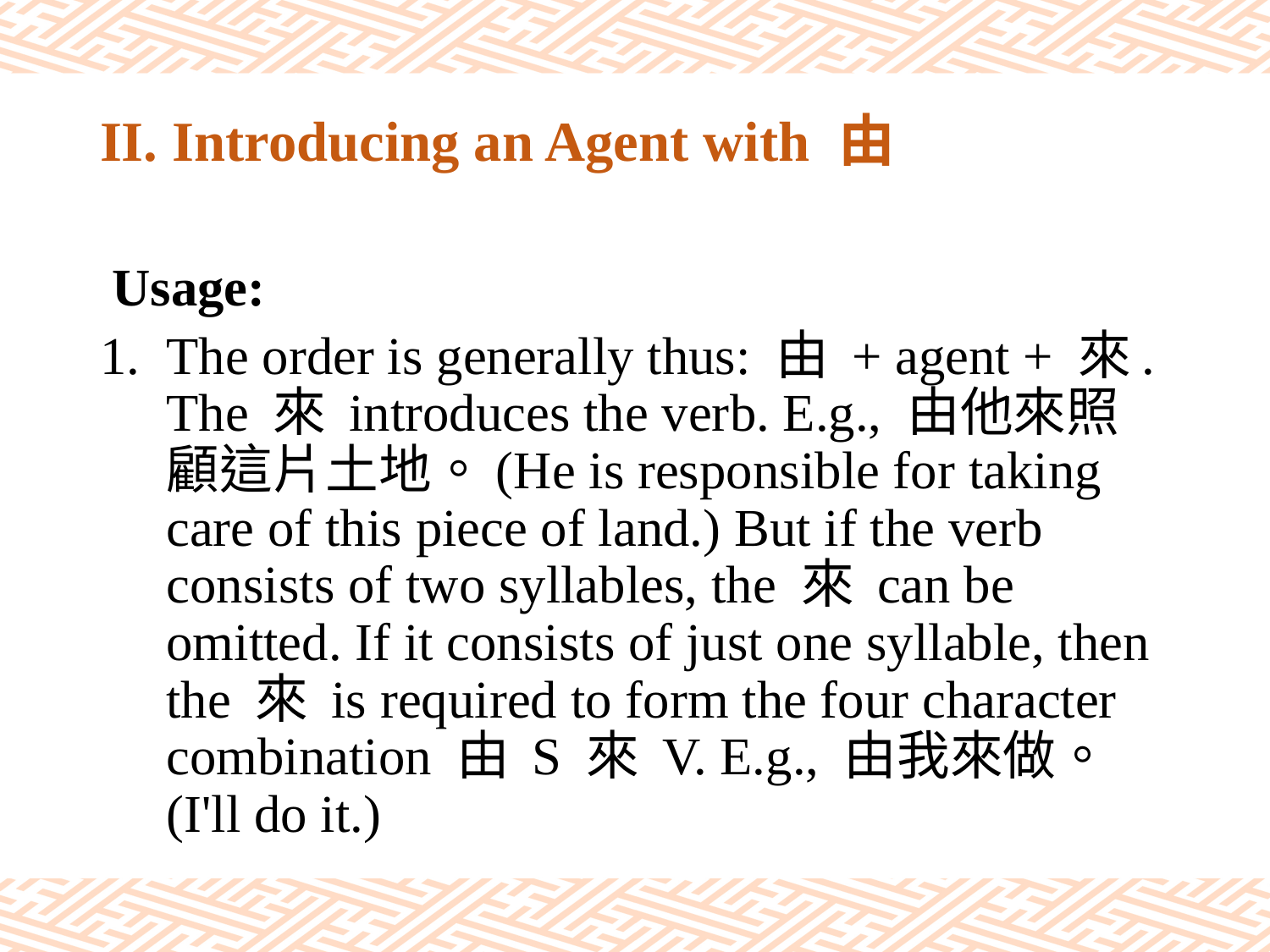

# II. Introducing an Agent with 由
 Usage:
The order is generally thus: 由 + agent + 來. The 來 introduces the verb. E.g., 由他來照顧這片土地。(He is responsible for taking care of this piece of land.) But if the verb consists of two syllables, the 來 can be omitted. If it consists of just one syllable, then the 來 is required to form the four character combination 由 S 來 V. E.g., 由我來做。(I'll do it.)